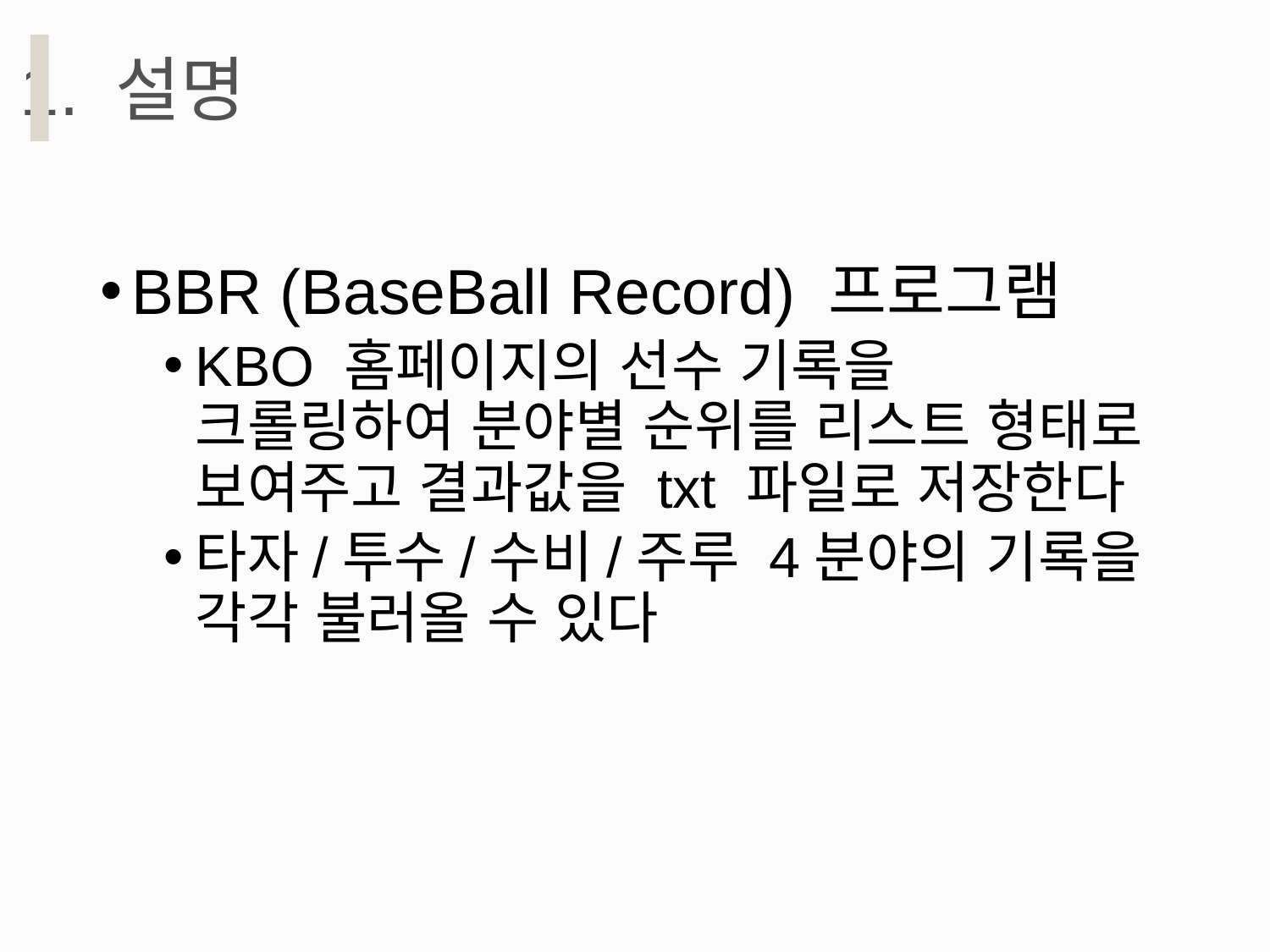

1. 설명
BBR (BaseBall Record) 프로그램
KBO 홈페이지의 선수 기록을 크롤링하여 분야별 순위를 리스트 형태로 보여주고 결과값을 txt 파일로 저장한다
타자/투수/수비/주루 4분야의 기록을 각각 불러올 수 있다